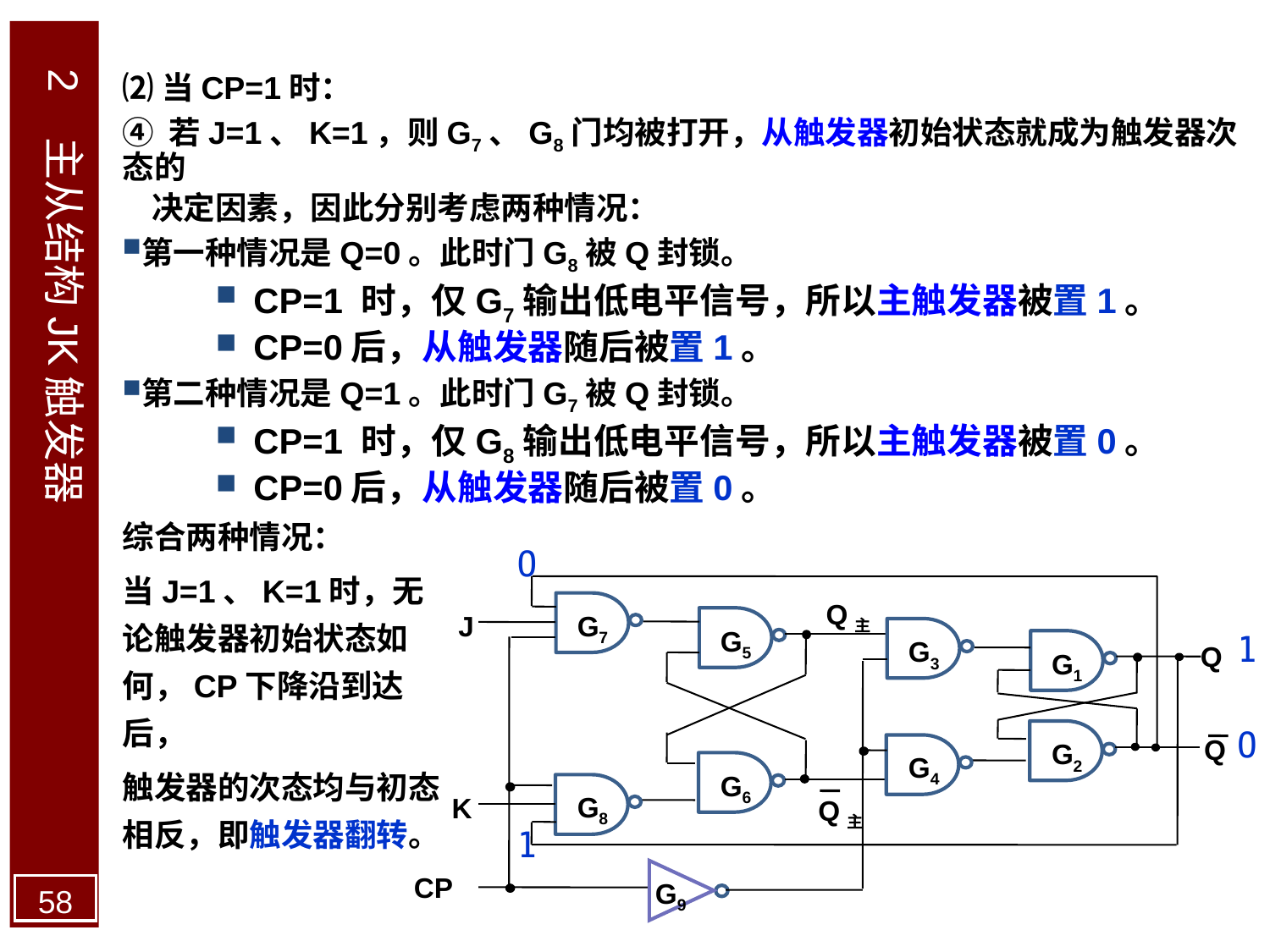

2   主从结构JK触发器
⑵当CP=1时：
④ 若J=1、K=1，则G7、G8门均被打开，从触发器初始状态就成为触发器次态的
   决定因素，因此分别考虑两种情况：
第一种情况是Q=0。此时门G8被Q封锁。
CP=1 时，仅G7输出低电平信号，所以主触发器被置1。
CP=0后，从触发器随后被置1。
第二种情况是Q=1。此时门G7被Q封锁。
CP=1 时，仅G8输出低电平信号，所以主触发器被置0。
CP=0后，从触发器随后被置0。
综合两种情况：
当J=1、K=1时，无论触发器初始状态如何，CP下降沿到达后，
触发器的次态均与初态相反，即触发器翻转。

0
Q主

G7
J

G5

G3

Q

G1

Q
G2

G4

G6

G8
Q主
K

G9

CP

1
0
1
58